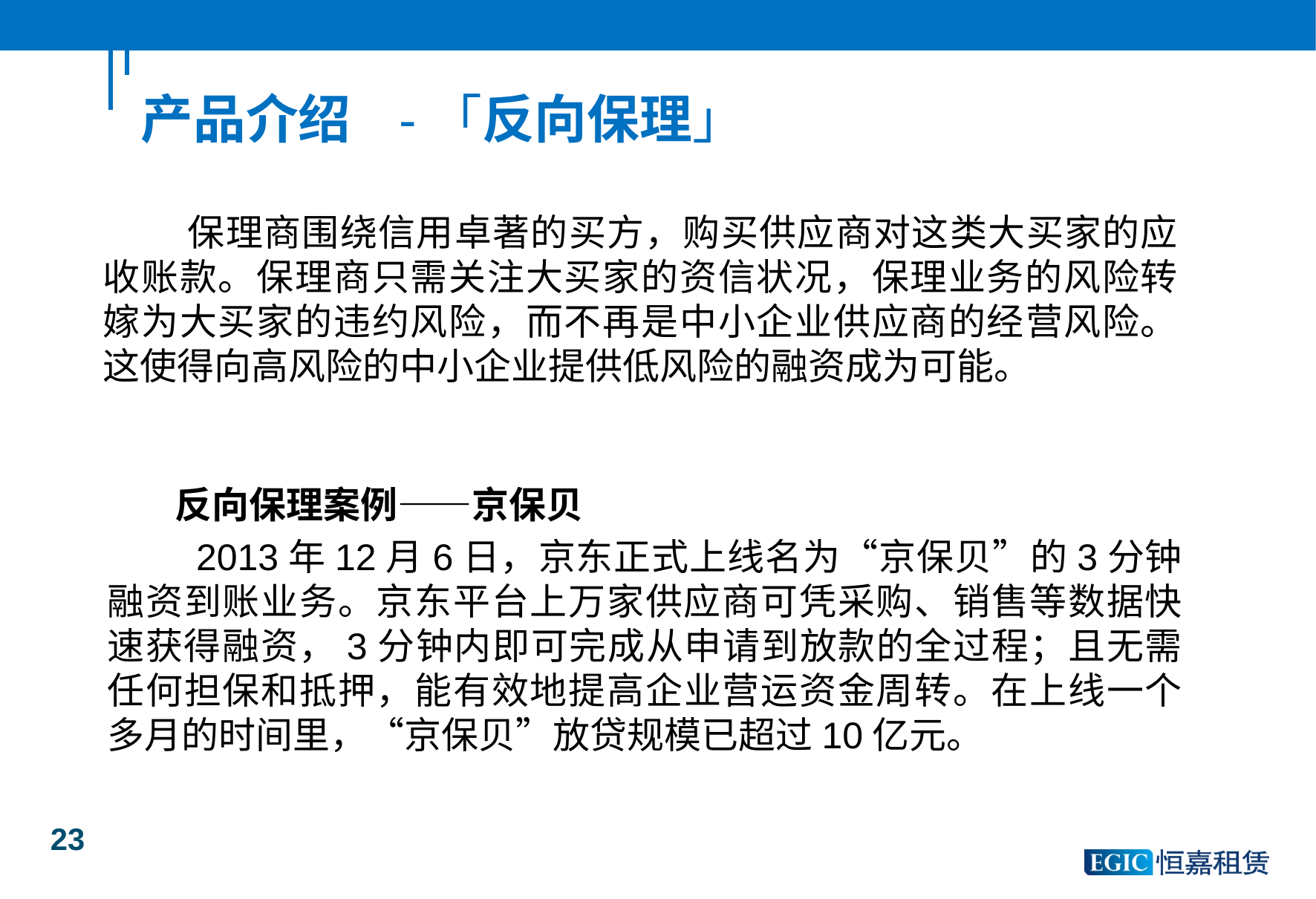

产品介绍   -「反向保理」
        保理商围绕信用卓著的买方，购买供应商对这类大买家的应收账款。保理商只需关注大买家的资信状况，保理业务的风险转嫁为大买家的违约风险，而不再是中小企业供应商的经营风险。这使得向高风险的中小企业提供低风险的融资成为可能。
       反向保理案例——京保贝
        2013年12月6日，京东正式上线名为“京保贝”的3分钟融资到账业务。京东平台上万家供应商可凭采购、销售等数据快速获得融资，3分钟内即可完成从申请到放款的全过程；且无需任何担保和抵押，能有效地提高企业营运资金周转。在上线一个多月的时间里，“京保贝”放贷规模已超过10亿元。
23